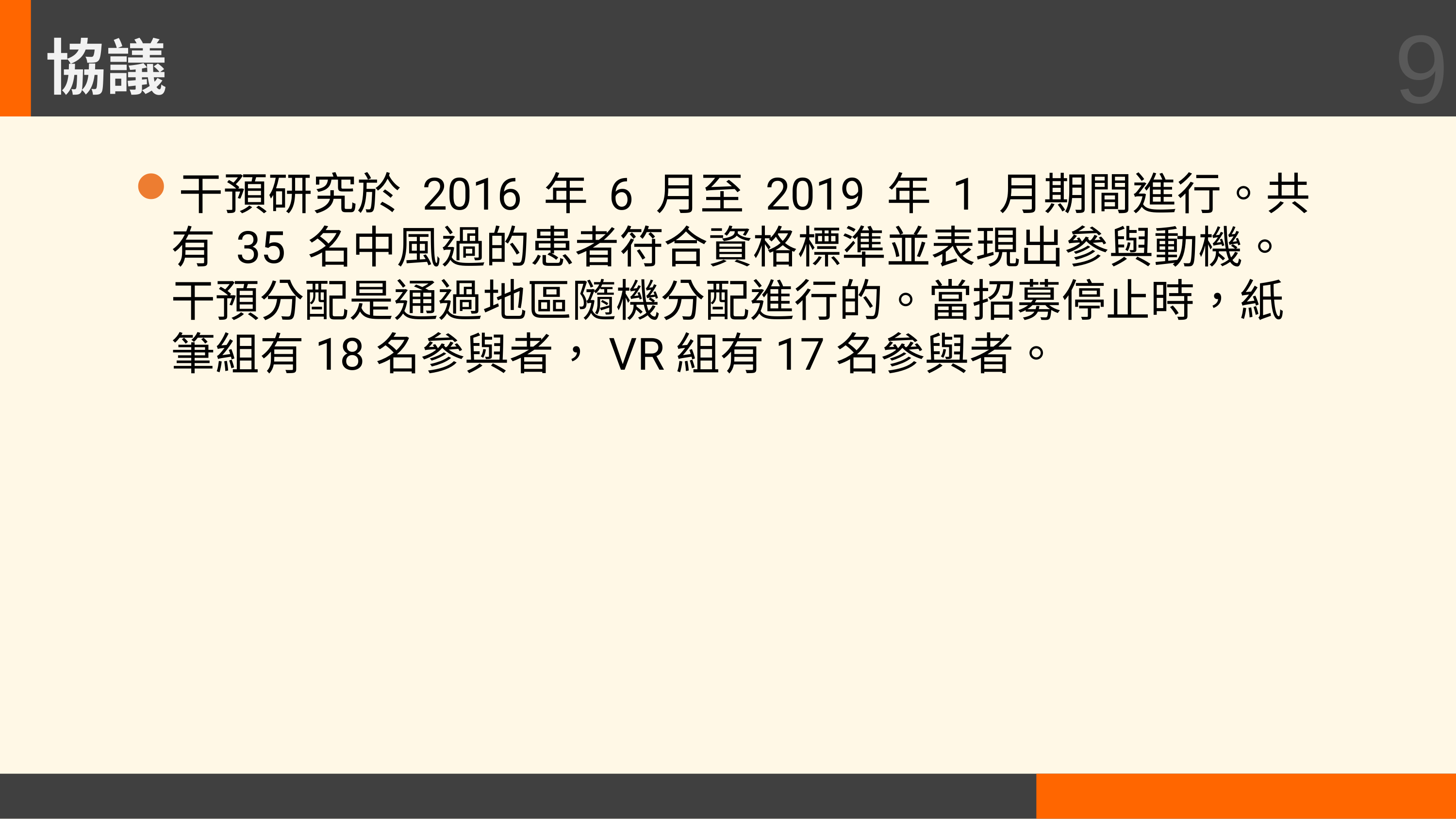

9
# 協議
干預研究於 2016 年 6 月至 2019 年 1 月期間進行。共有 35 名中風過的患者符合資格標準並表現出參與動機。干預分配是通過地區隨機分配進行的。當招募停止時，紙筆組有18名參與者，VR組有17名參與者。